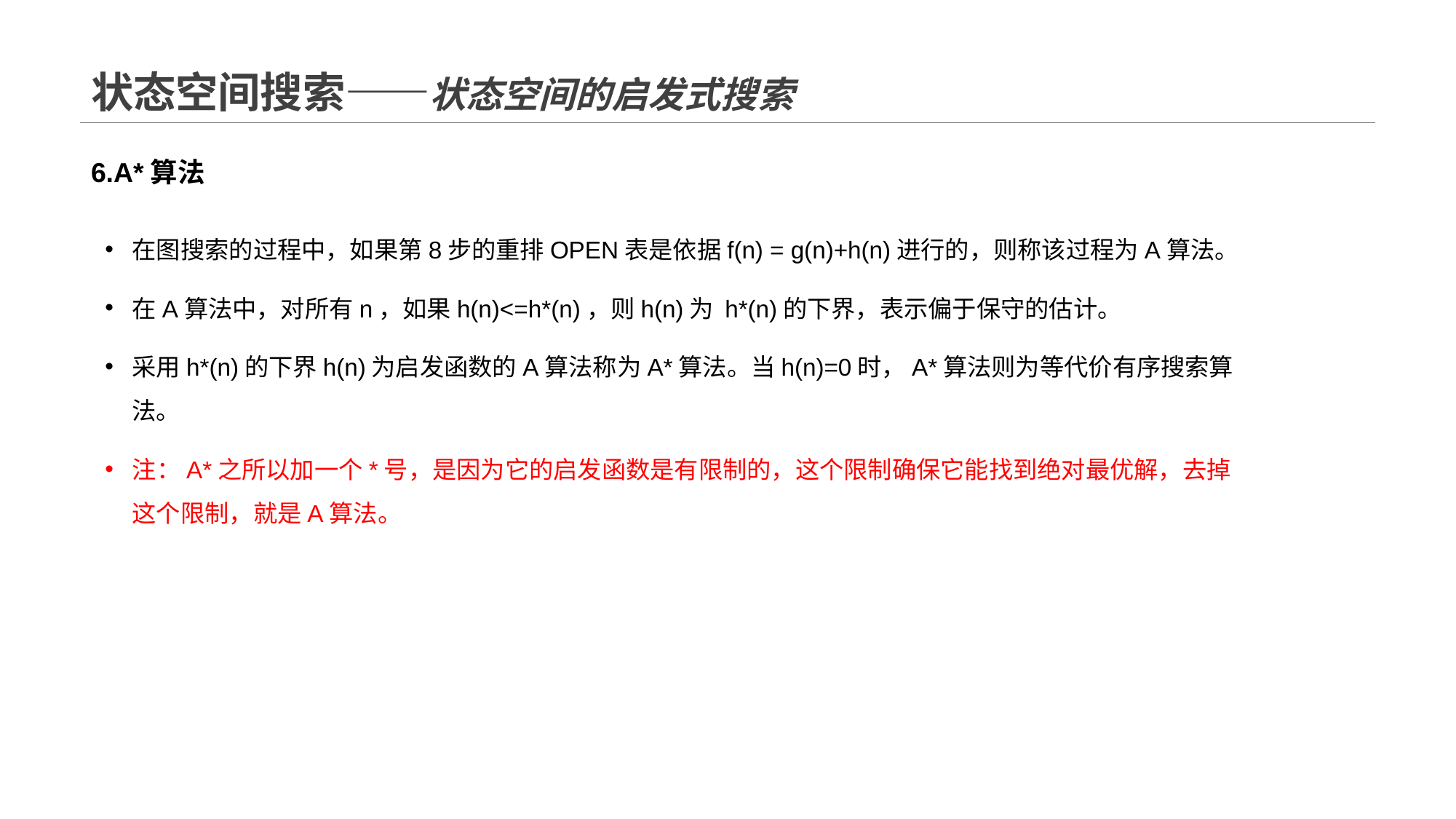

# 状态空间搜索——状态空间的启发式搜索
6.A*算法
在图搜索的过程中，如果第8步的重排OPEN表是依据f(n) = g(n)+h(n)进行的，则称该过程为A算法。
在A算法中，对所有n，如果h(n)<=h*(n)，则h(n)为 h*(n)的下界，表示偏于保守的估计。
采用h*(n)的下界h(n)为启发函数的A算法称为A*算法。当h(n)=0时，A*算法则为等代价有序搜索算法。
注：A*之所以加一个*号，是因为它的启发函数是有限制的，这个限制确保它能找到绝对最优解，去掉这个限制，就是A算法。